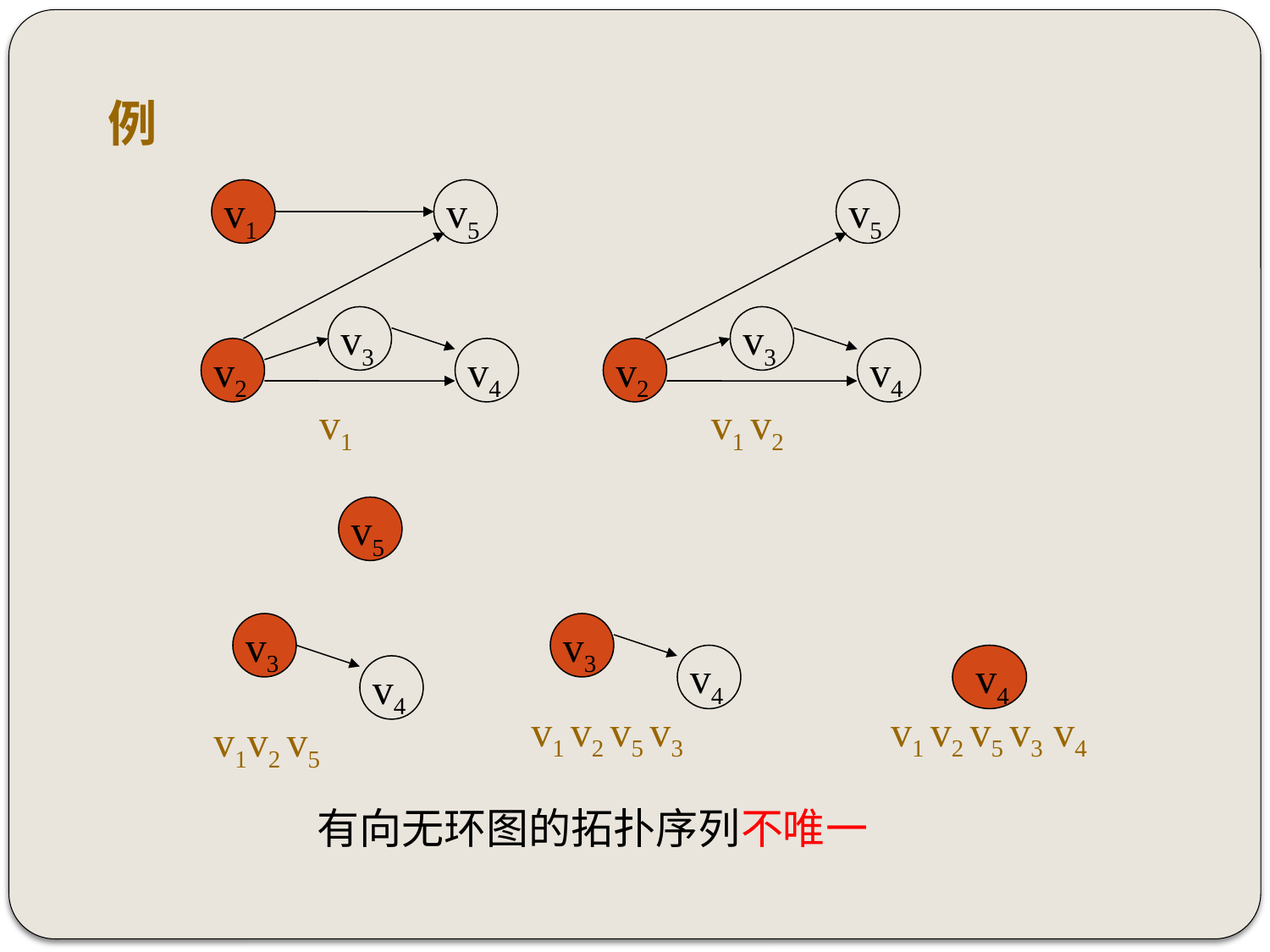

# 例

v1

v5

v3

v2

v4

v5

v3

v2

v4

v1
v1 v2

v5

v3

v4

v3

v4

v4
v1 v2 v5 v3
v1 v2 v5 v3 v4
v1v2 v5
有向无环图的拓扑序列不唯一